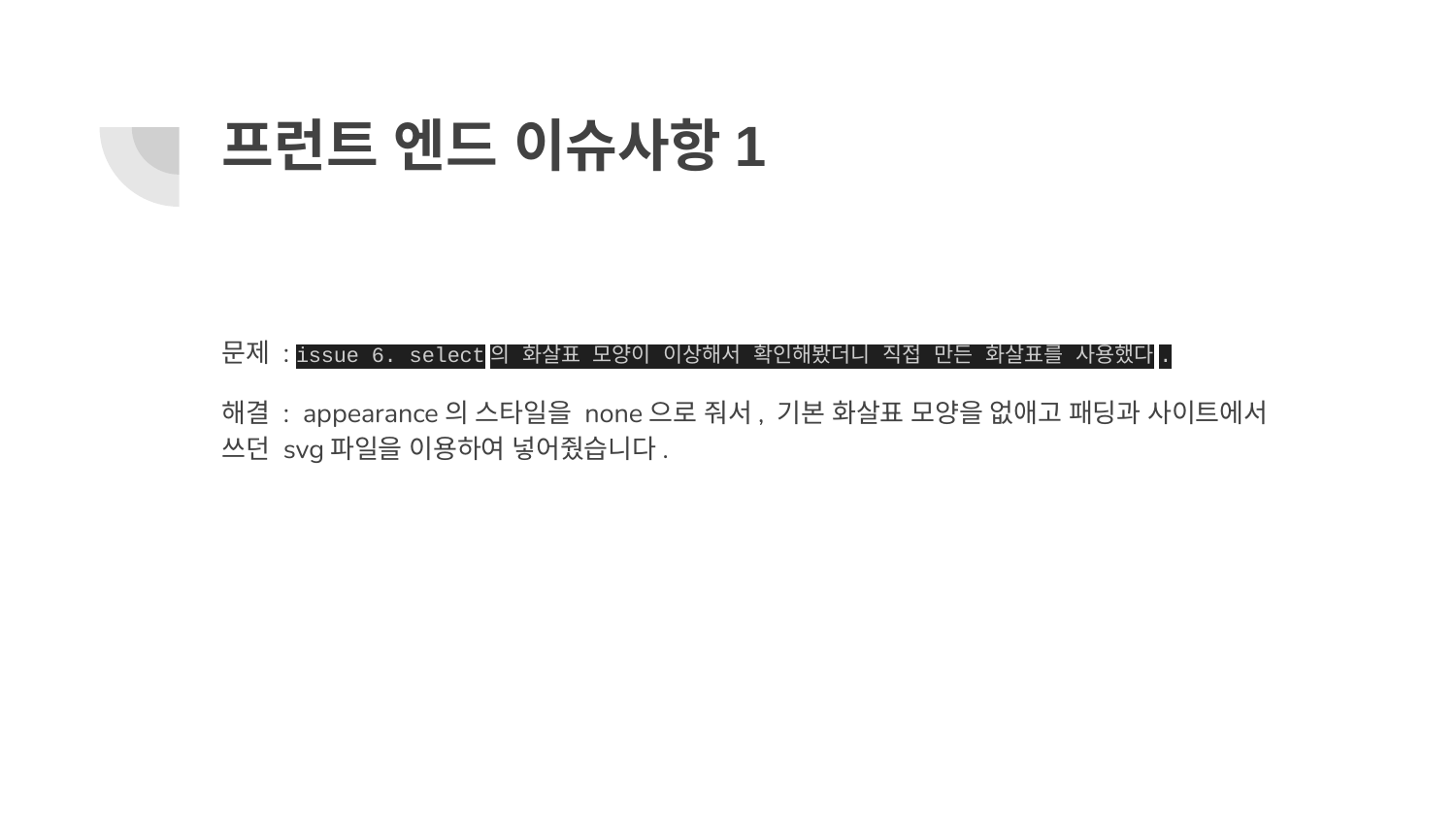

# 프런트 엔드 이슈사항1
문제 : issue 6. select의 화살표 모양이 이상해서 확인해봤더니 직접 만든 화살표를 사용했다.
해결 :  appearance의 스타일을 none으로 줘서, 기본 화살표 모양을 없애고 패딩과 사이트에서 쓰던 svg파일을 이용하여 넣어줬습니다.